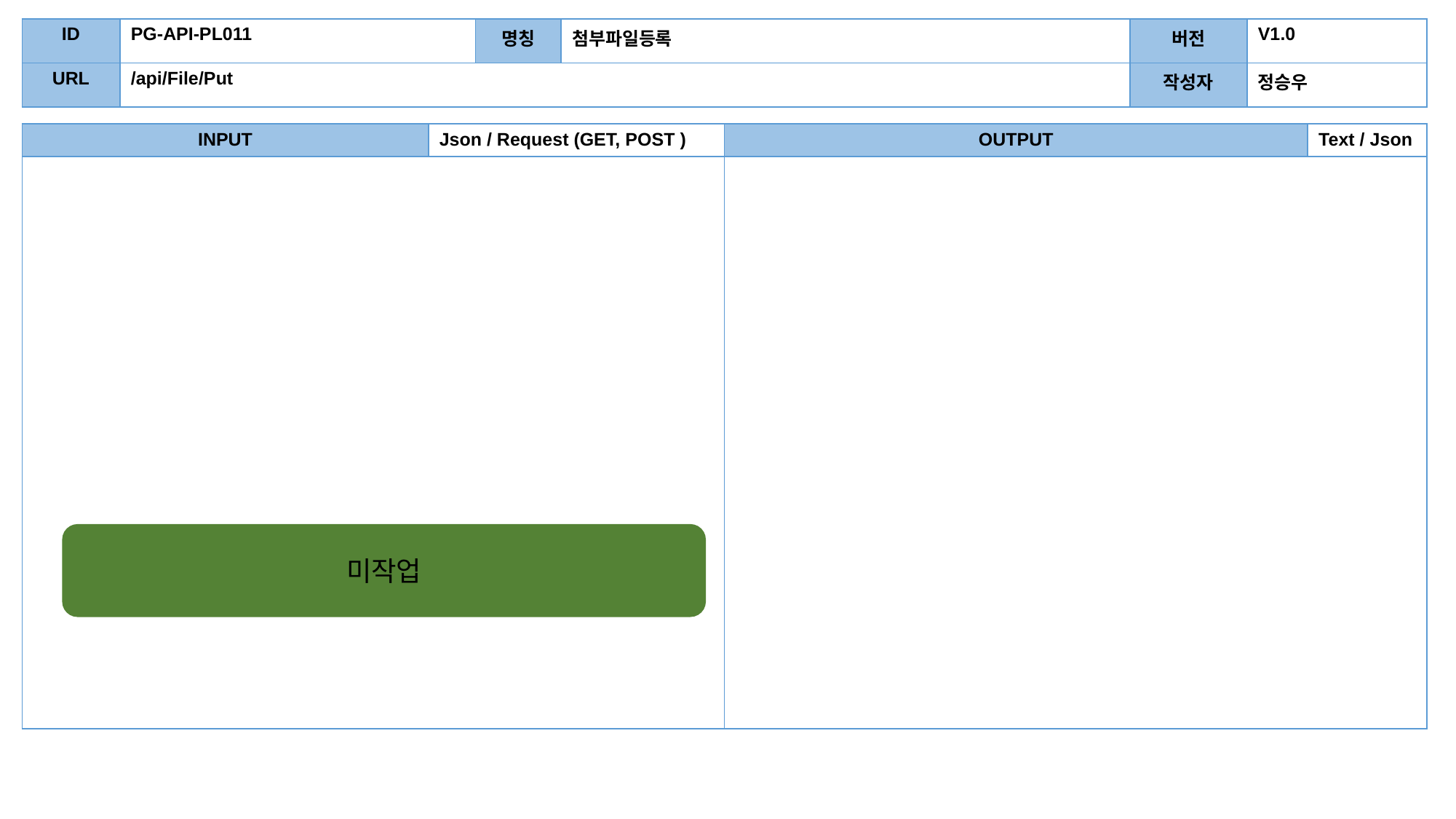

| ID | PG-API-PL011 | 명칭 | 첨부파일등록 | 버전 | V1.0 |
| --- | --- | --- | --- | --- | --- |
| URL | /api/File/Put |  |  | 작성자 | 정승우 |
| INPUT | Json / Request (GET, POST ) | OUTPUT | Text / Json |
| --- | --- | --- | --- |
|  |  |  |  |
미작업